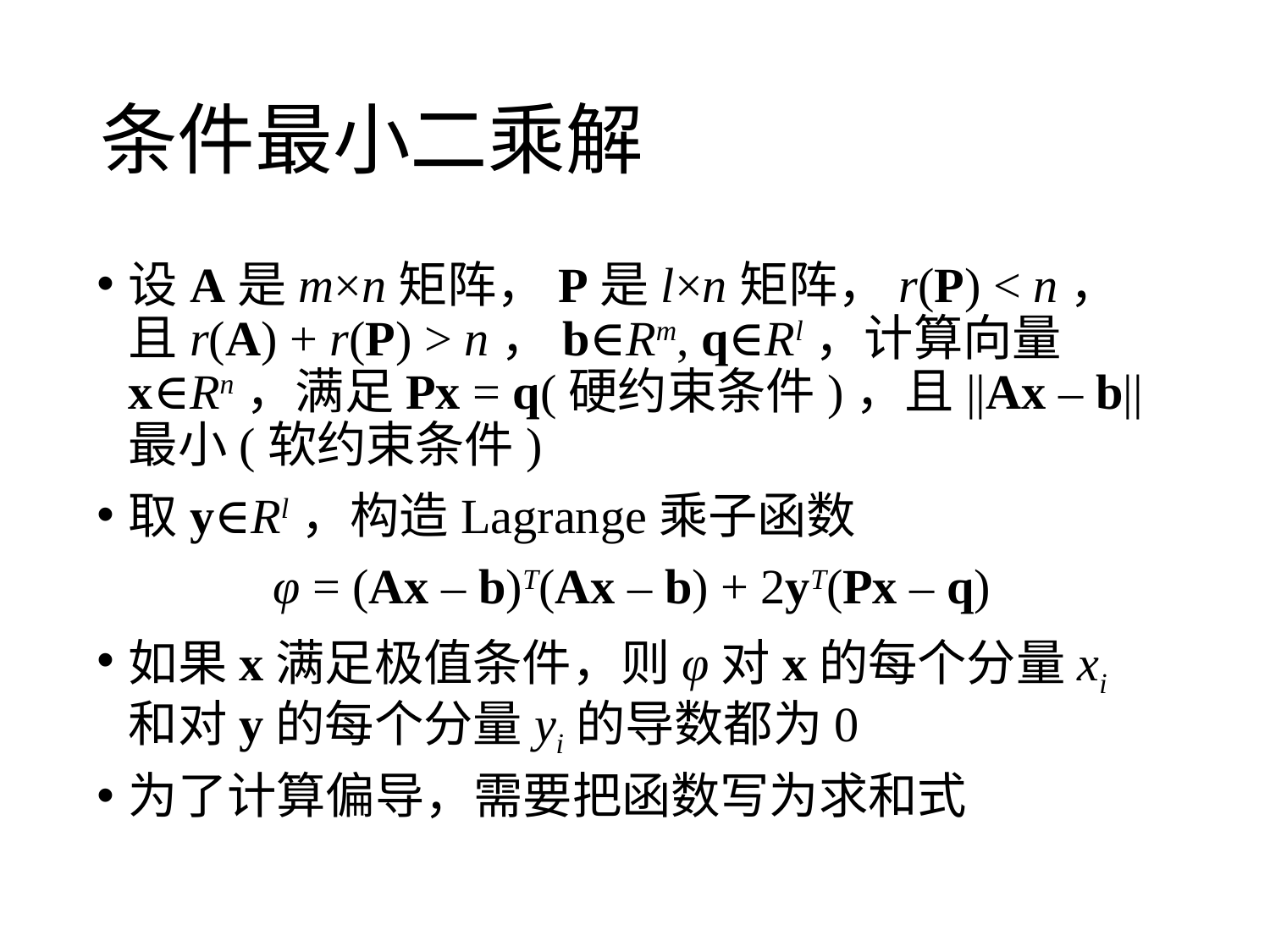

# 条件最小二乘解
设A是m×n矩阵，P是l×n矩阵，r(P) < n，且r(A) + r(P) > n，b∈Rm, q∈Rl，计算向量x∈Rn，满足Px = q(硬约束条件)，且||Ax – b||最小(软约束条件)
取y∈Rl，构造Lagrange乘子函数
φ = (Ax – b)T(Ax – b) + 2yT(Px – q)
如果x满足极值条件，则φ对x的每个分量xi和对y的每个分量yi的导数都为0
为了计算偏导，需要把函数写为求和式